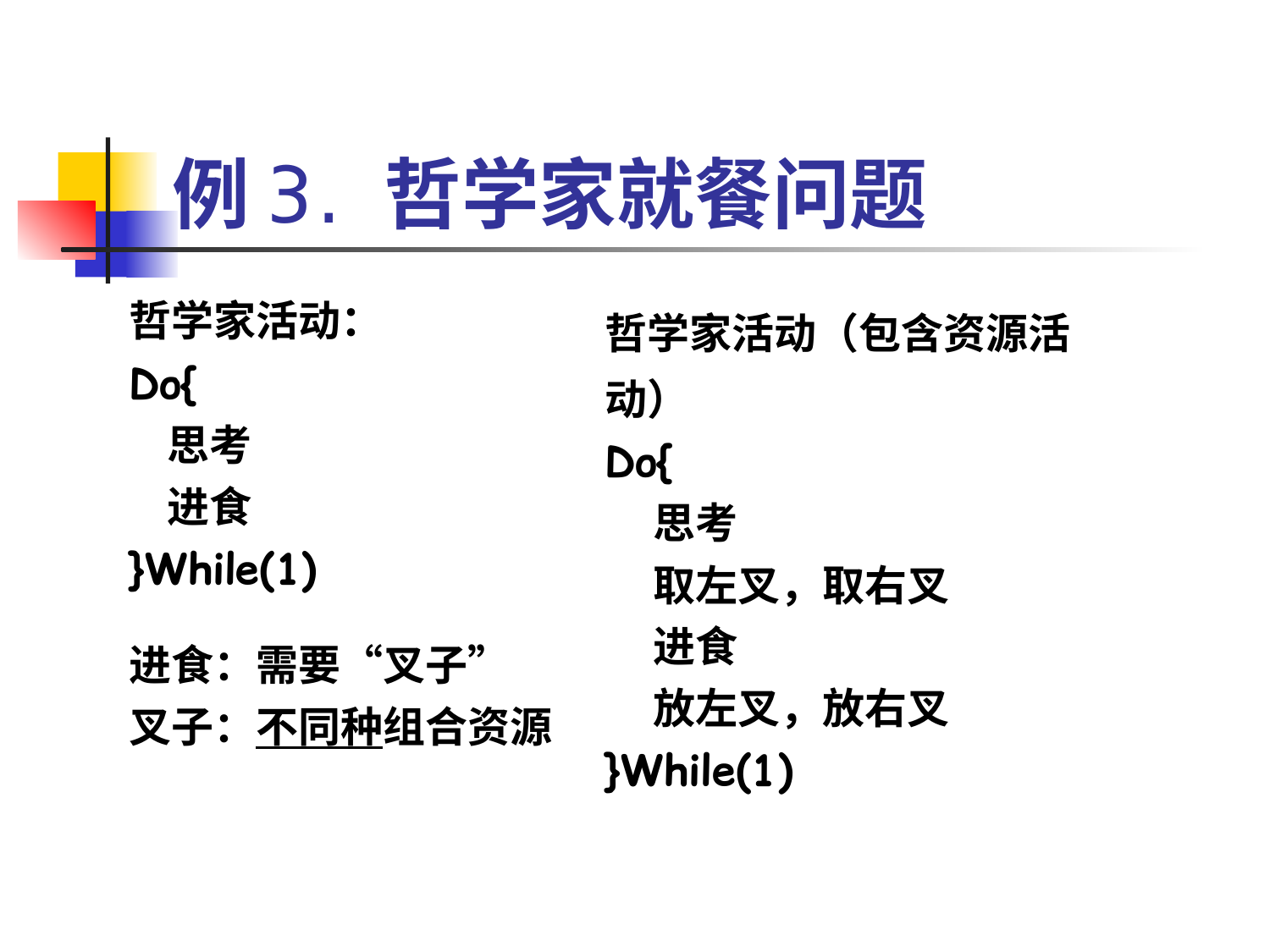

# 例3. 哲学家就餐问题

哲学家活动（包含资源活动）
Do{
    思考
    取左叉，取右叉
    进食
    放左叉，放右叉
}While(1)
哲学家活动：
Do{
   思考
   进食
}While(1)
进食：需要“叉子”
叉子：不同种组合资源